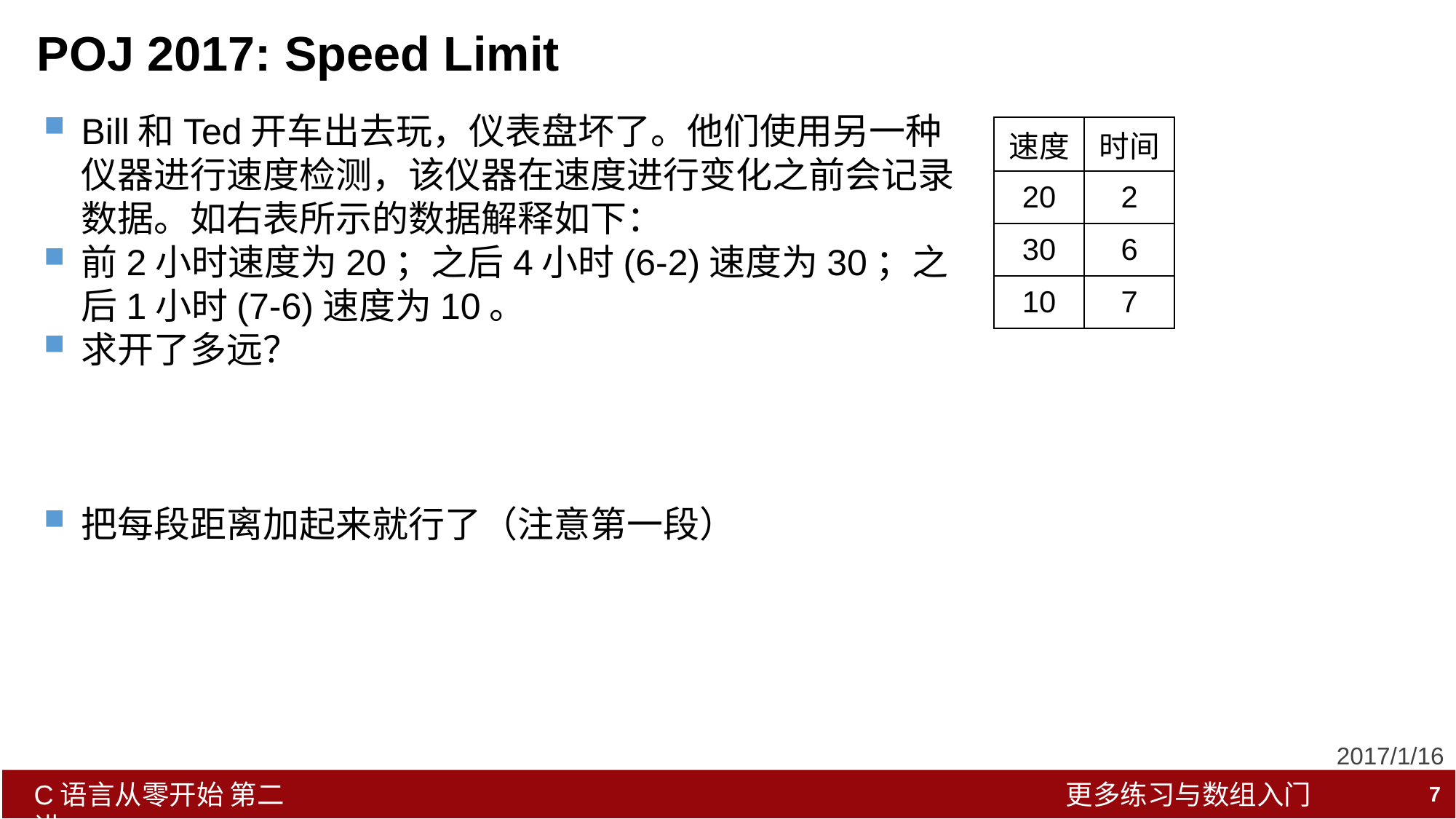

# POJ 2017: Speed Limit
Bill和Ted开车出去玩，仪表盘坏了。他们使用另一种仪器进行速度检测，该仪器在速度进行变化之前会记录数据。如右表所示的数据解释如下：
前2小时速度为20；之后4小时(6-2)速度为30；之后1小时(7-6)速度为10。
求开了多远？

把每段距离加起来就行了（注意第一段）
| 速度 | 时间 |
| --- | --- |
| 20 | 2 |
| 30 | 6 |
| 10 | 7 |
2017/1/16
7